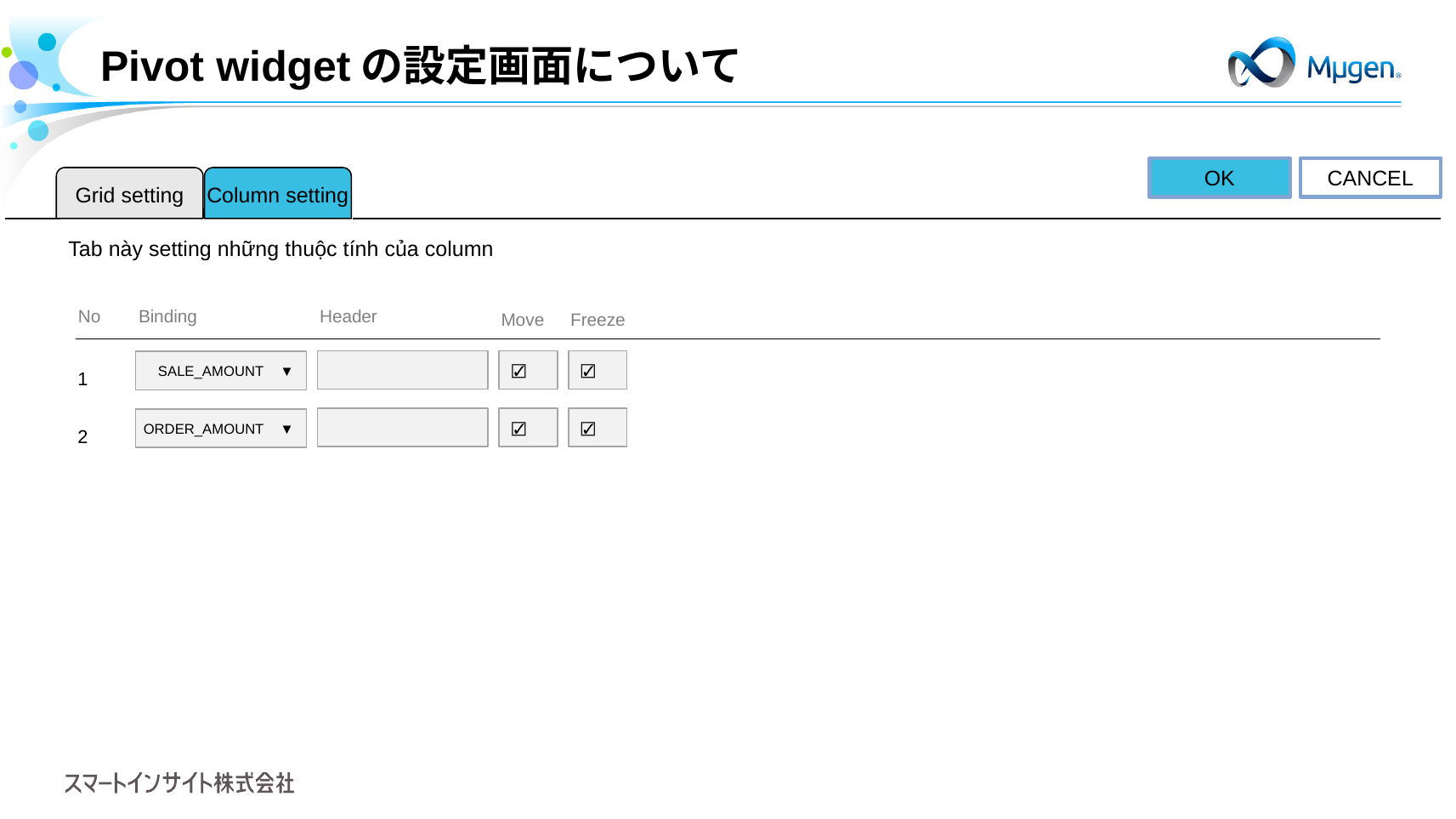

# Pivot widgetの設定画面について
OK
CANCEL
Grid setting
Column setting
Tab này setting những thuộc tính của column
No
Binding
Header
Move
Freeze

☑
☑
SALE_AMOUNT    ▼
1

☑
☑
ORDER_AMOUNT    ▼
2